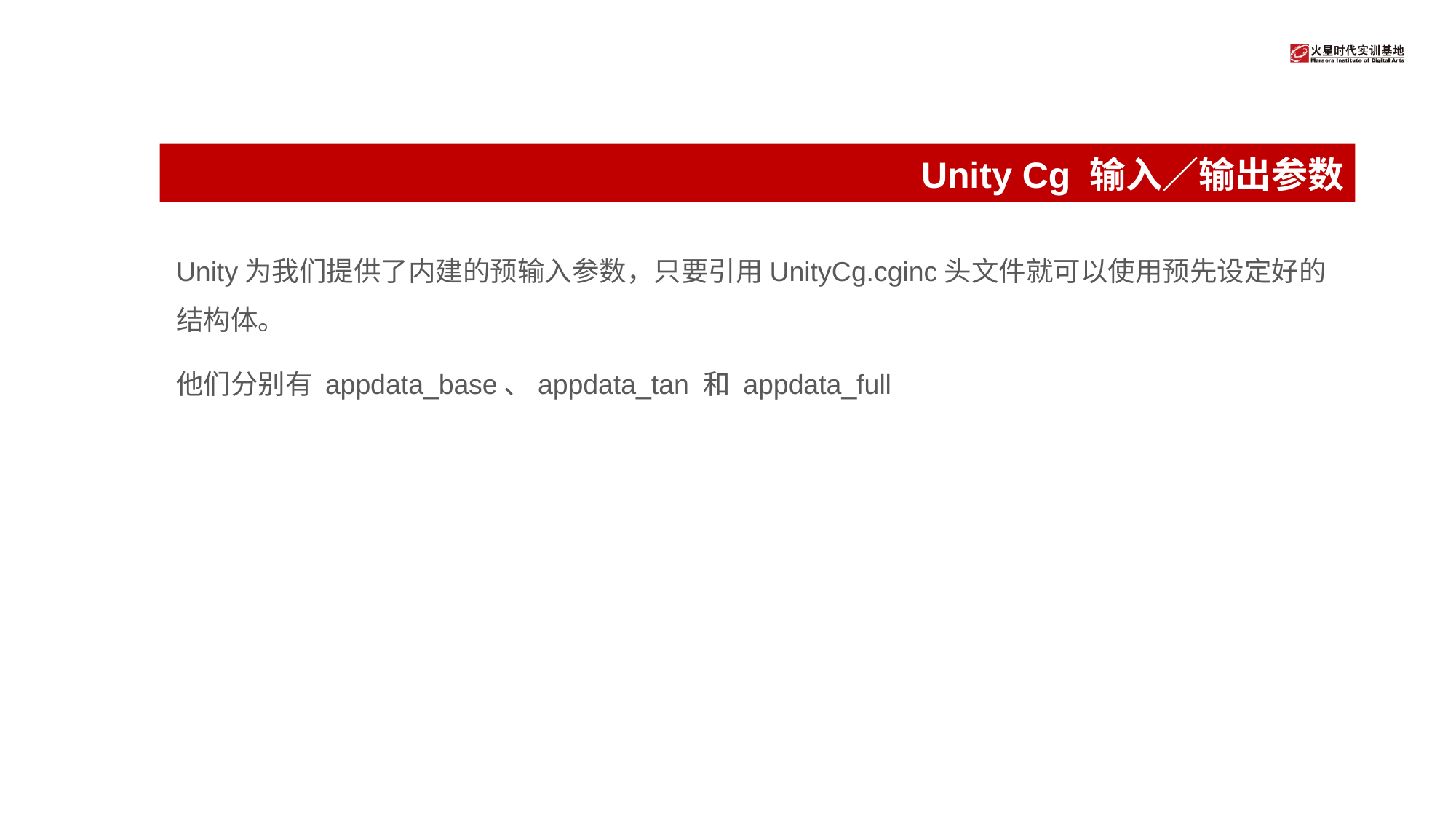

# Unity Cg 输入／输出参数
Unity为我们提供了内建的预输入参数，只要引用UnityCg.cginc头文件就可以使用预先设定好的结构体。
他们分别有 appdata_base、appdata_tan 和 appdata_full